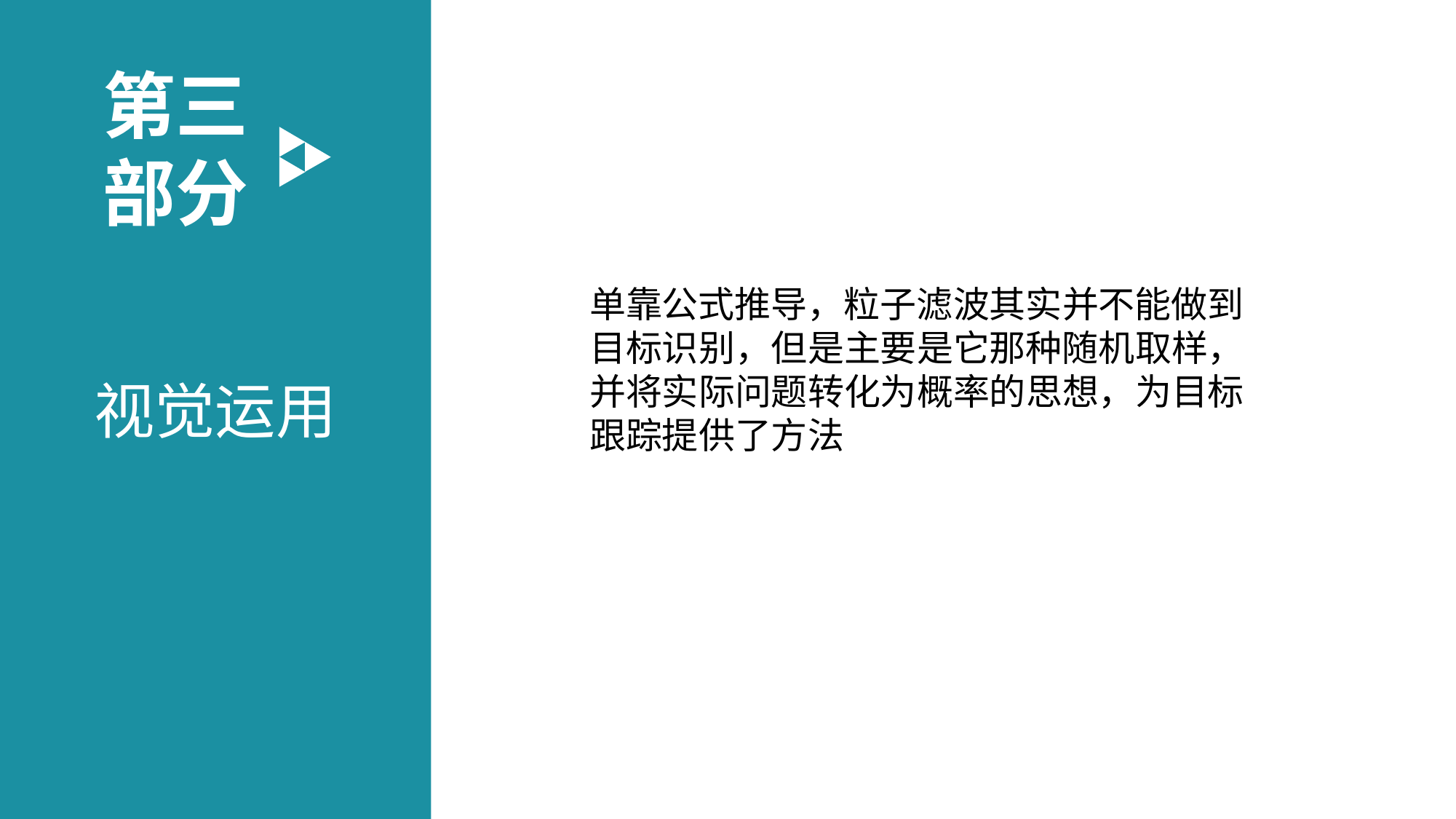

视觉运用
第三部分

单靠公式推导，粒子滤波其实并不能做到目标识别，但是主要是它那种随机取样，并将实际问题转化为概率的思想，为目标跟踪提供了方法